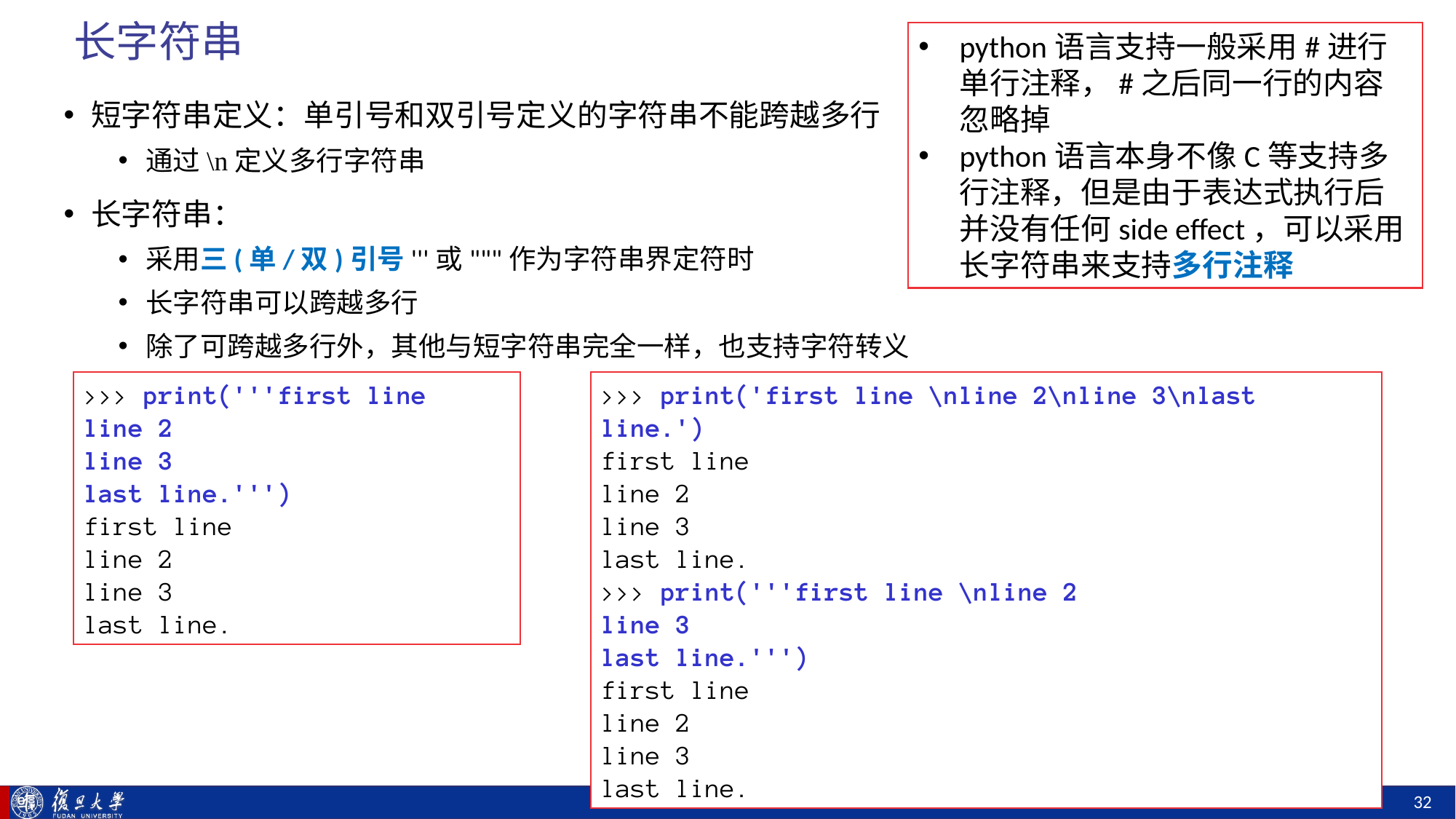

# 长字符串
python语言支持一般采用#进行单行注释，#之后同一行的内容忽略掉
python语言本身不像C等支持多行注释，但是由于表达式执行后并没有任何side effect，可以采用长字符串来支持多行注释
短字符串定义：单引号和双引号定义的字符串不能跨越多行
通过\n定义多行字符串
长字符串：
采用三(单/双)引号'''或"""作为字符串界定符时
长字符串可以跨越多行
除了可跨越多行外，其他与短字符串完全一样，也支持字符转义

>>> print('''first line
line 2
line 3
last line.''')
first line
line 2
line 3
last line.
>>> print('first line \nline 2\nline 3\nlast line.')
first line
line 2
line 3
last line.
>>> print('''first line \nline 2
line 3
last line.''')
first line
line 2
line 3
last line.